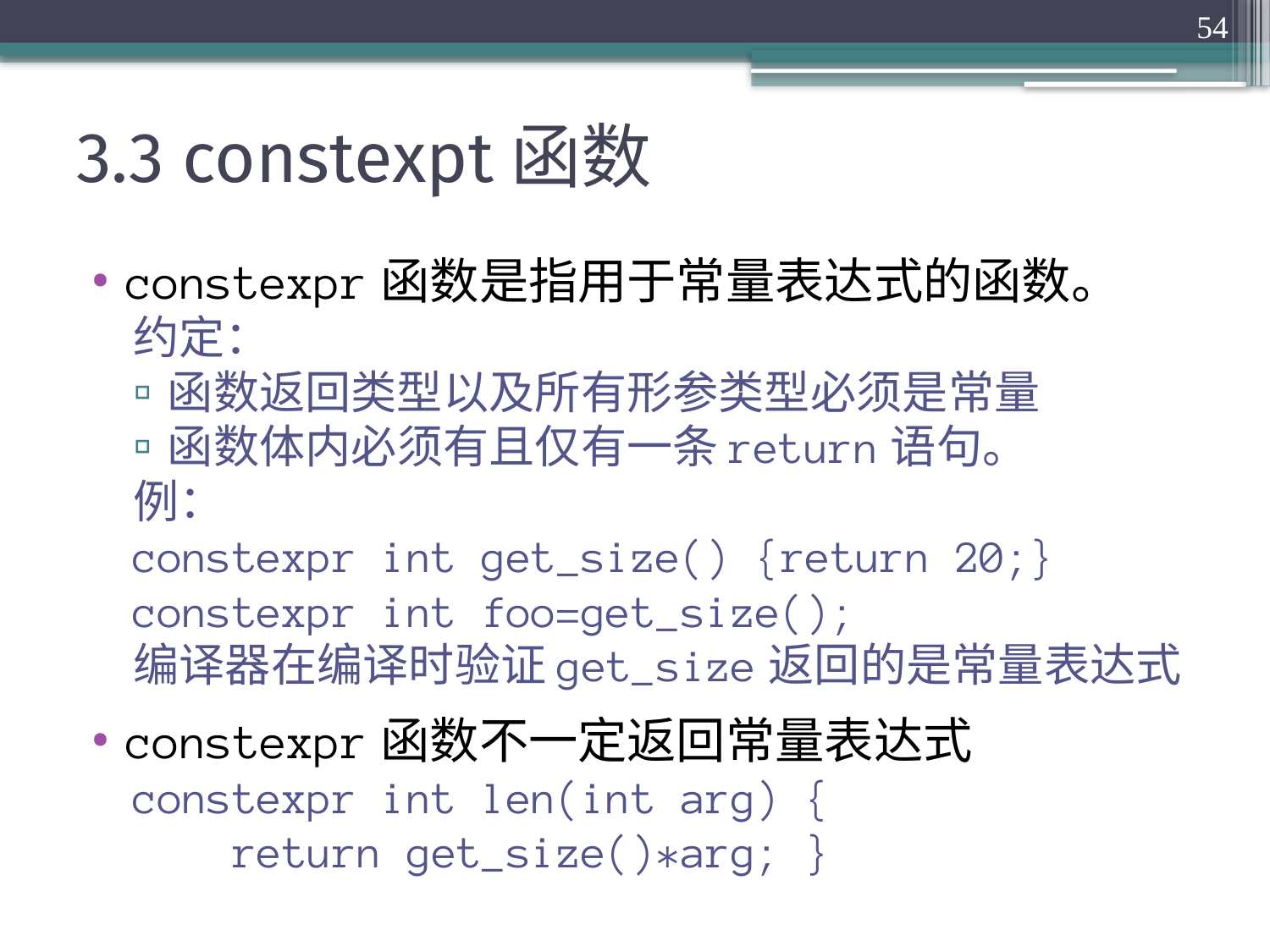

54
# 3.3 constexpt函数
constexpr函数是指用于常量表达式的函数。
约定：
函数返回类型以及所有形参类型必须是常量
函数体内必须有且仅有一条return语句。
例：
constexpr int get_size() {return 20;}
constexpr int foo=get_size();
编译器在编译时验证get_size返回的是常量表达式
constexpr函数不一定返回常量表达式
constexpr int len(int arg) {
    return get_size()*arg; }